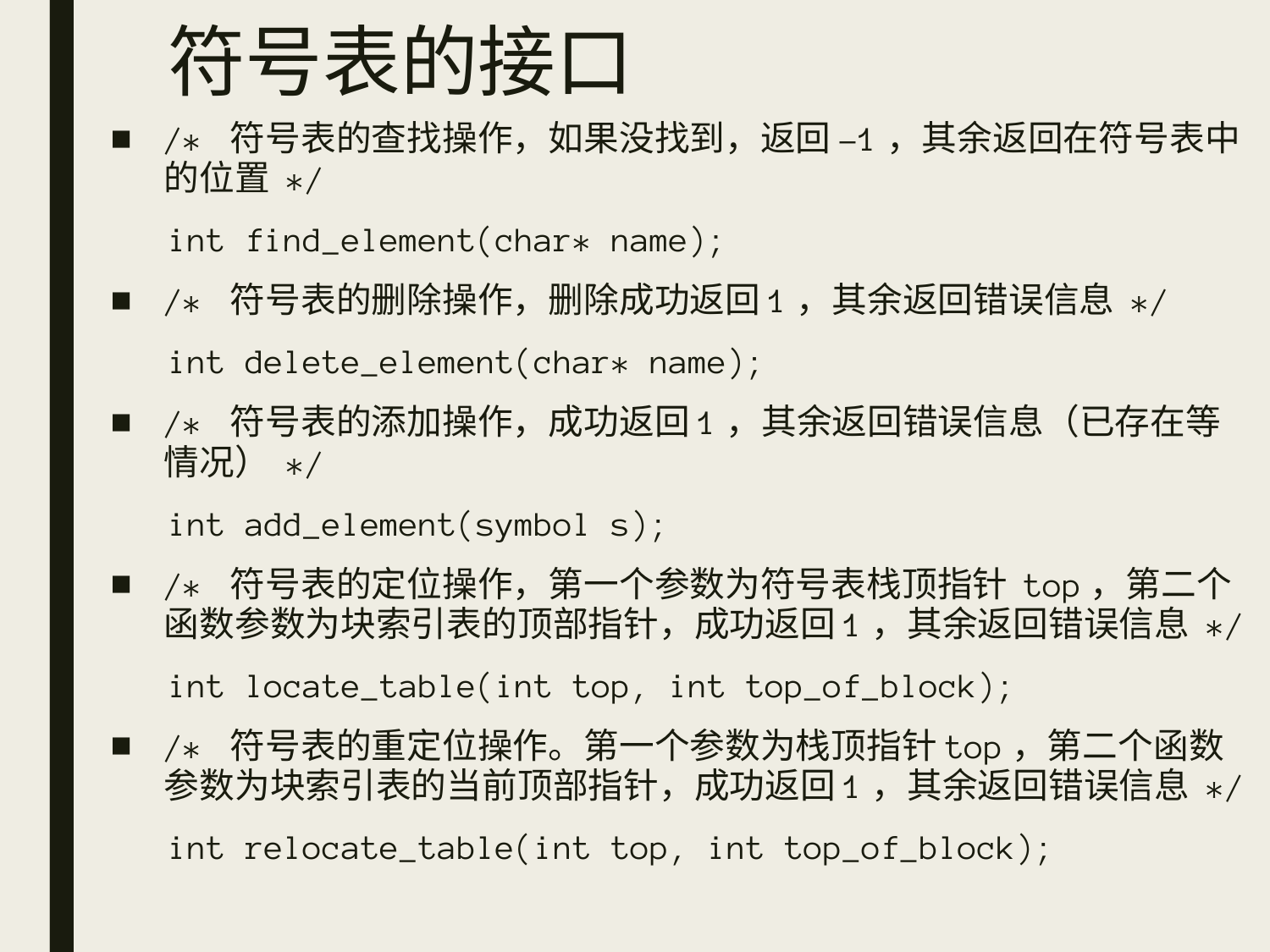

# 符号表的接口
/* 符号表的查找操作，如果没找到，返回-1，其余返回在符号表中的位置 */
   int find_element(char* name);
/* 符号表的删除操作，删除成功返回1，其余返回错误信息 */
   int delete_element(char* name);
/* 符号表的添加操作，成功返回1，其余返回错误信息（已存在等情况） */
   int add_element(symbol s);
/* 符号表的定位操作，第一个参数为符号表栈顶指针 top，第二个函数参数为块索引表的顶部指针，成功返回1，其余返回错误信息 */
   int locate_table(int top, int top_of_block);
/* 符号表的重定位操作。第一个参数为栈顶指针top，第二个函数参数为块索引表的当前顶部指针，成功返回1，其余返回错误信息 */
   int relocate_table(int top, int top_of_block);